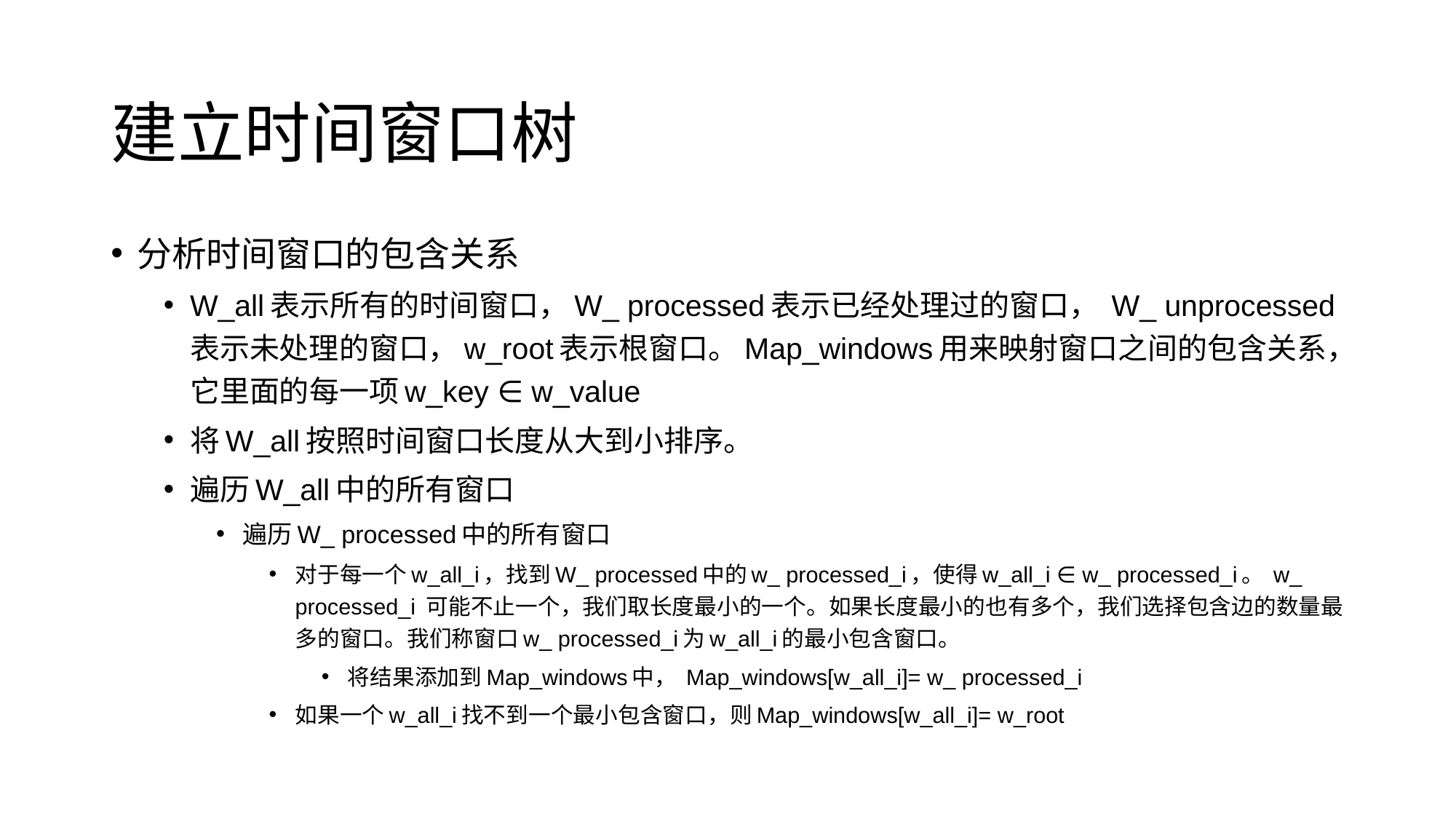

# 建立时间窗口树
分析时间窗口的包含关系
W_all表示所有的时间窗口，W_ processed表示已经处理过的窗口， W_ unprocessed表示未处理的窗口，w_root表示根窗口。Map_windows用来映射窗口之间的包含关系，它里面的每一项w_key ∈ w_value
将W_all按照时间窗口长度从大到小排序。
遍历W_all中的所有窗口
遍历W_ processed中的所有窗口
对于每一个w_all_i，找到W_ processed中的w_ processed_i，使得w_all_i ∈ w_ processed_i。 w_ processed_i 可能不止一个，我们取长度最小的一个。如果长度最小的也有多个，我们选择包含边的数量最多的窗口。我们称窗口w_ processed_i为w_all_i的最小包含窗口。
将结果添加到Map_windows中， Map_windows[w_all_i]= w_ processed_i
如果一个w_all_i找不到一个最小包含窗口，则Map_windows[w_all_i]= w_root